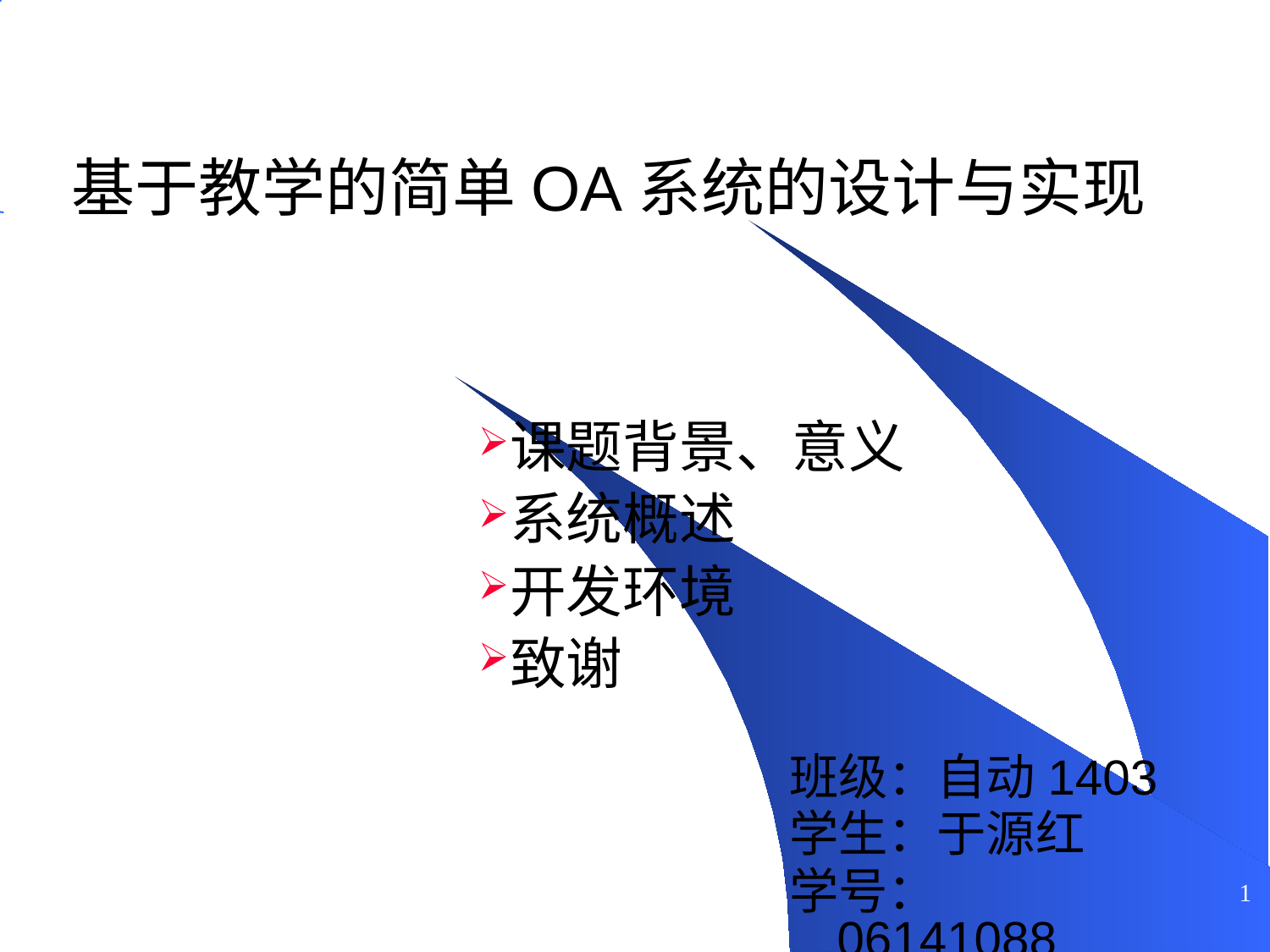

# 基于教学的简单OA系统的设计与实现
课题背景、意义
系统概述
开发环境
致谢
班级：自动1403
学生：于源红
学号：06141088
1